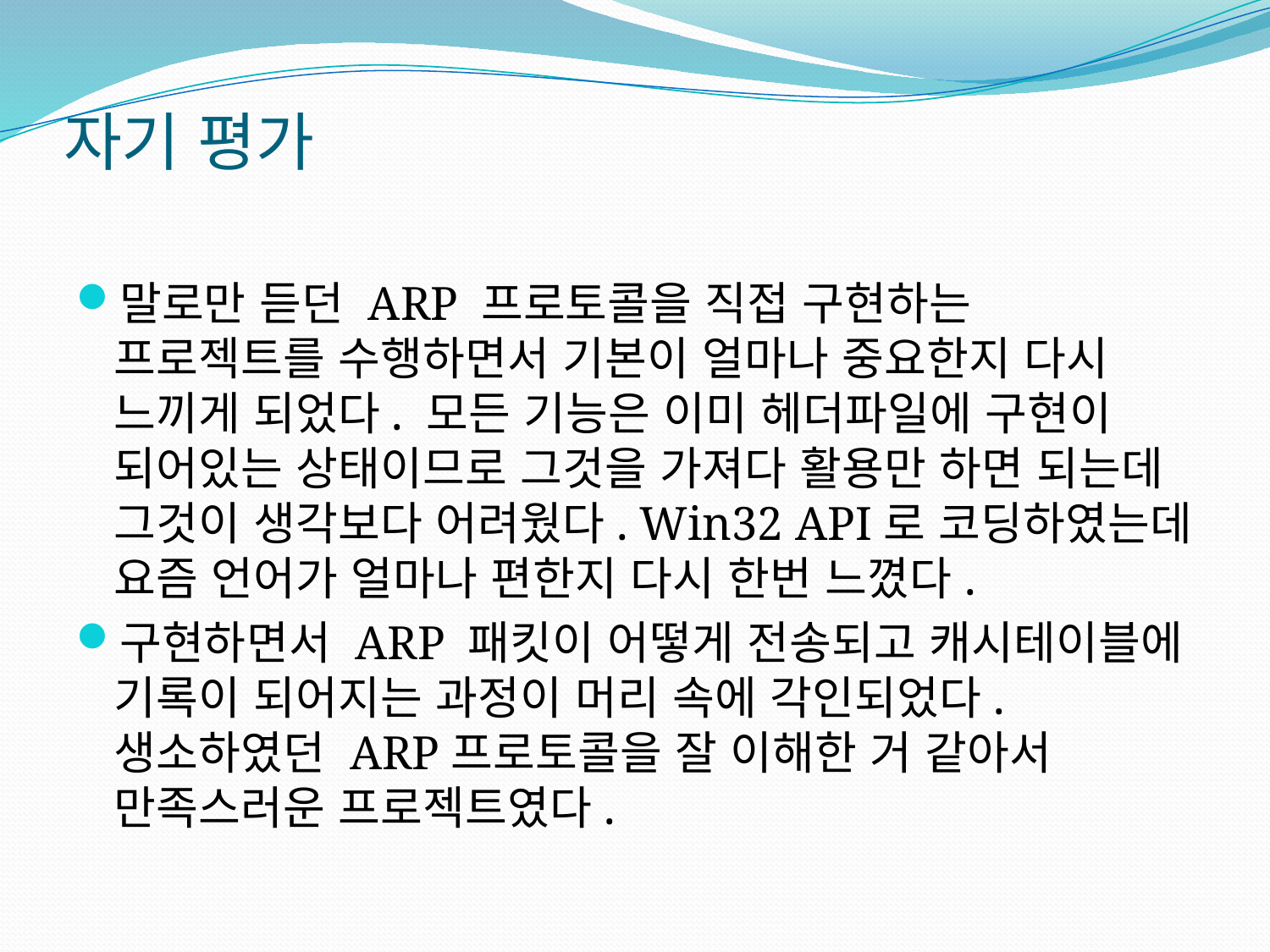

# 자기 평가
말로만 듣던 ARP 프로토콜을 직접 구현하는 프로젝트를 수행하면서 기본이 얼마나 중요한지 다시 느끼게 되었다. 모든 기능은 이미 헤더파일에 구현이 되어있는 상태이므로 그것을 가져다 활용만 하면 되는데 그것이 생각보다 어려웠다. Win32 API로 코딩하였는데 요즘 언어가 얼마나 편한지 다시 한번 느꼈다.
구현하면서 ARP 패킷이 어떻게 전송되고 캐시테이블에 기록이 되어지는 과정이 머리 속에 각인되었다. 생소하였던 ARP프로토콜을 잘 이해한 거 같아서 만족스러운 프로젝트였다.